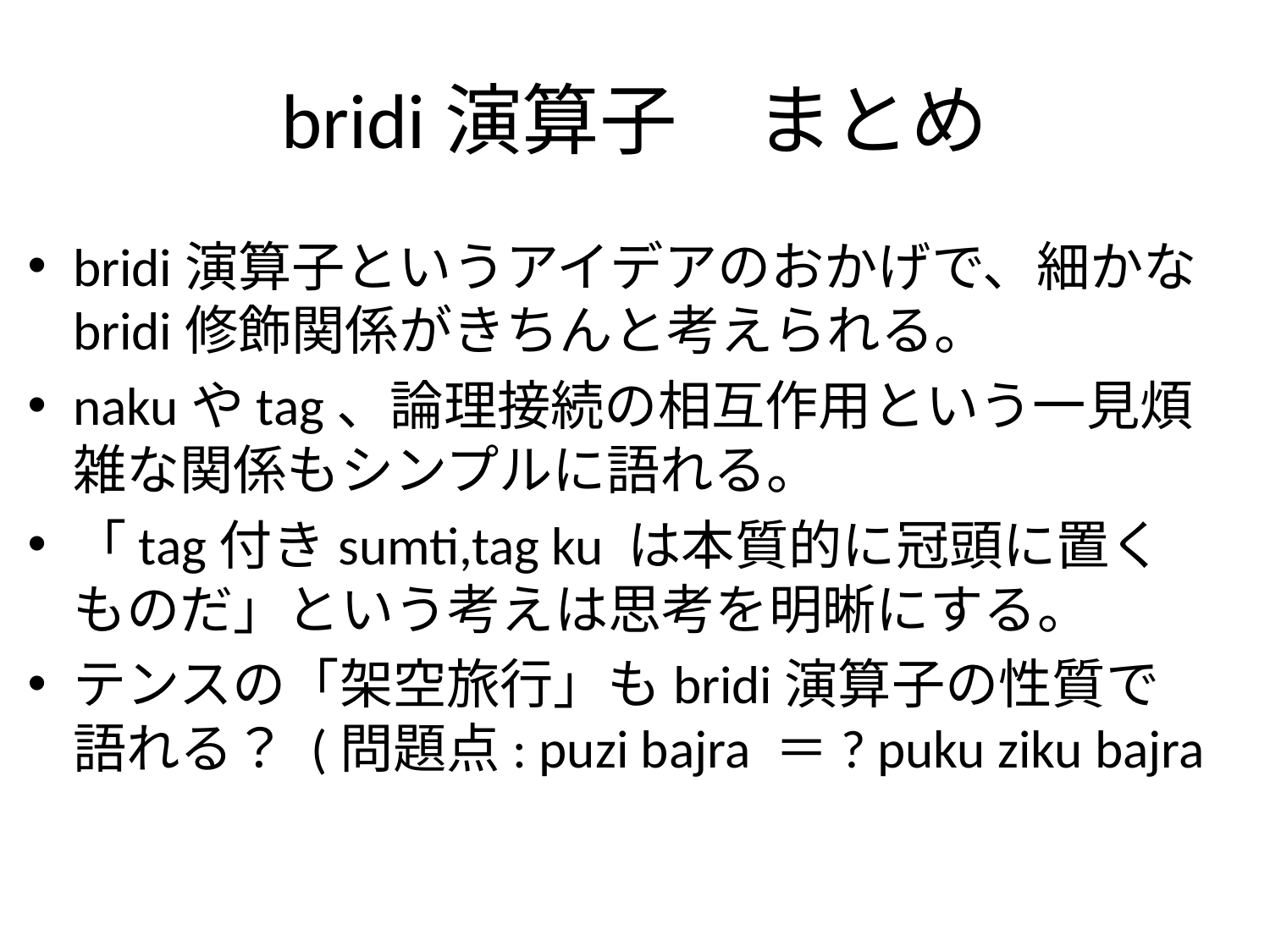

# bridi演算子　まとめ
bridi演算子というアイデアのおかげで、細かなbridi修飾関係がきちんと考えられる。
nakuやtag、論理接続の相互作用という一見煩雑な関係もシンプルに語れる。
「tag付きsumti,tag ku は本質的に冠頭に置くものだ」という考えは思考を明晰にする。
テンスの「架空旅行」もbridi演算子の性質で語れる？ (問題点: puzi bajra ＝? puku ziku bajra